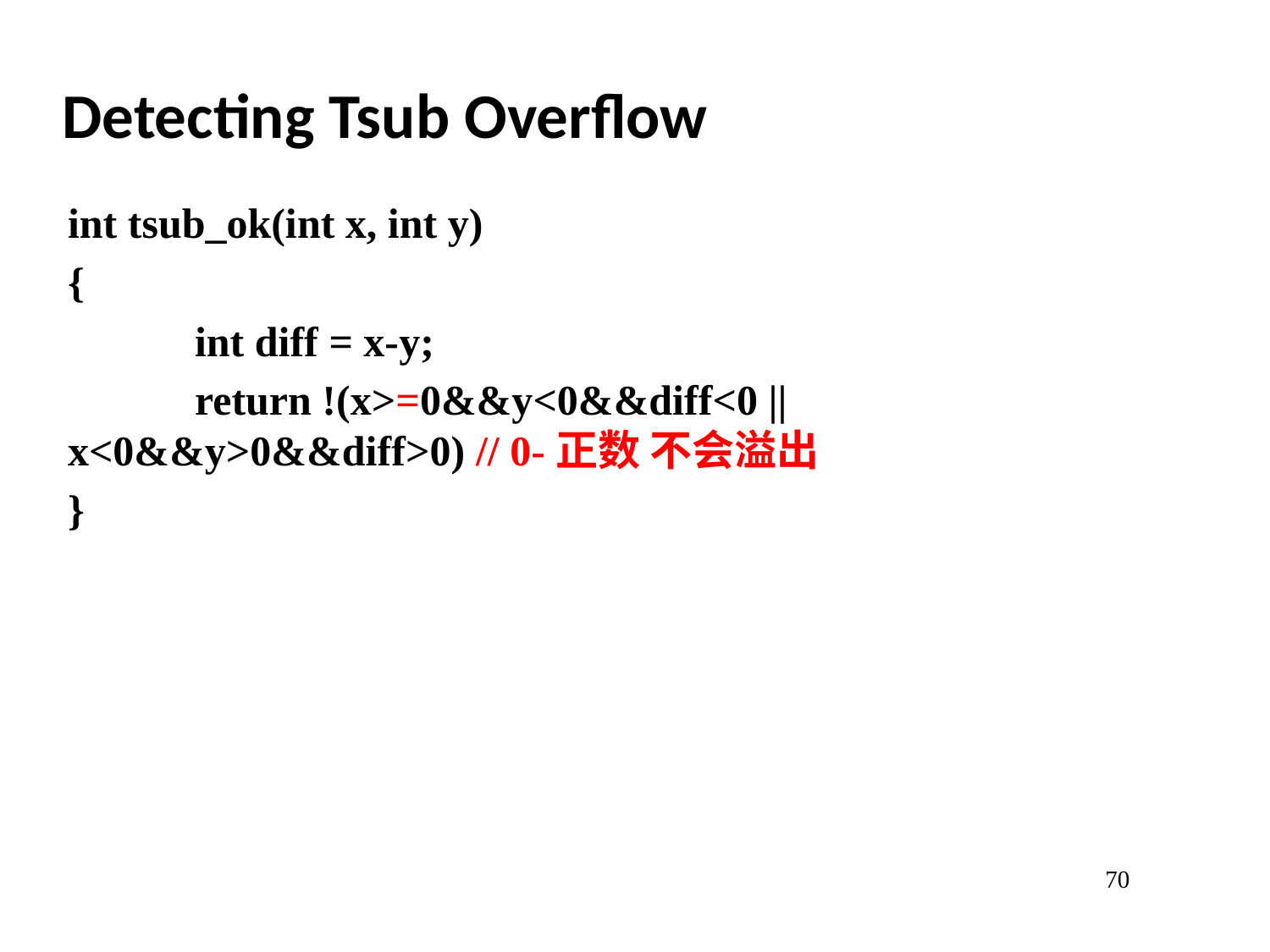

# Detecting Tsub Overflow
int tsub_ok(int x, int y)
{
	int diff = x-y;
	return !(x>=0&&y<0&&diff<0 || x<0&&y>0&&diff>0) // 0-正数 不会溢出
}
70